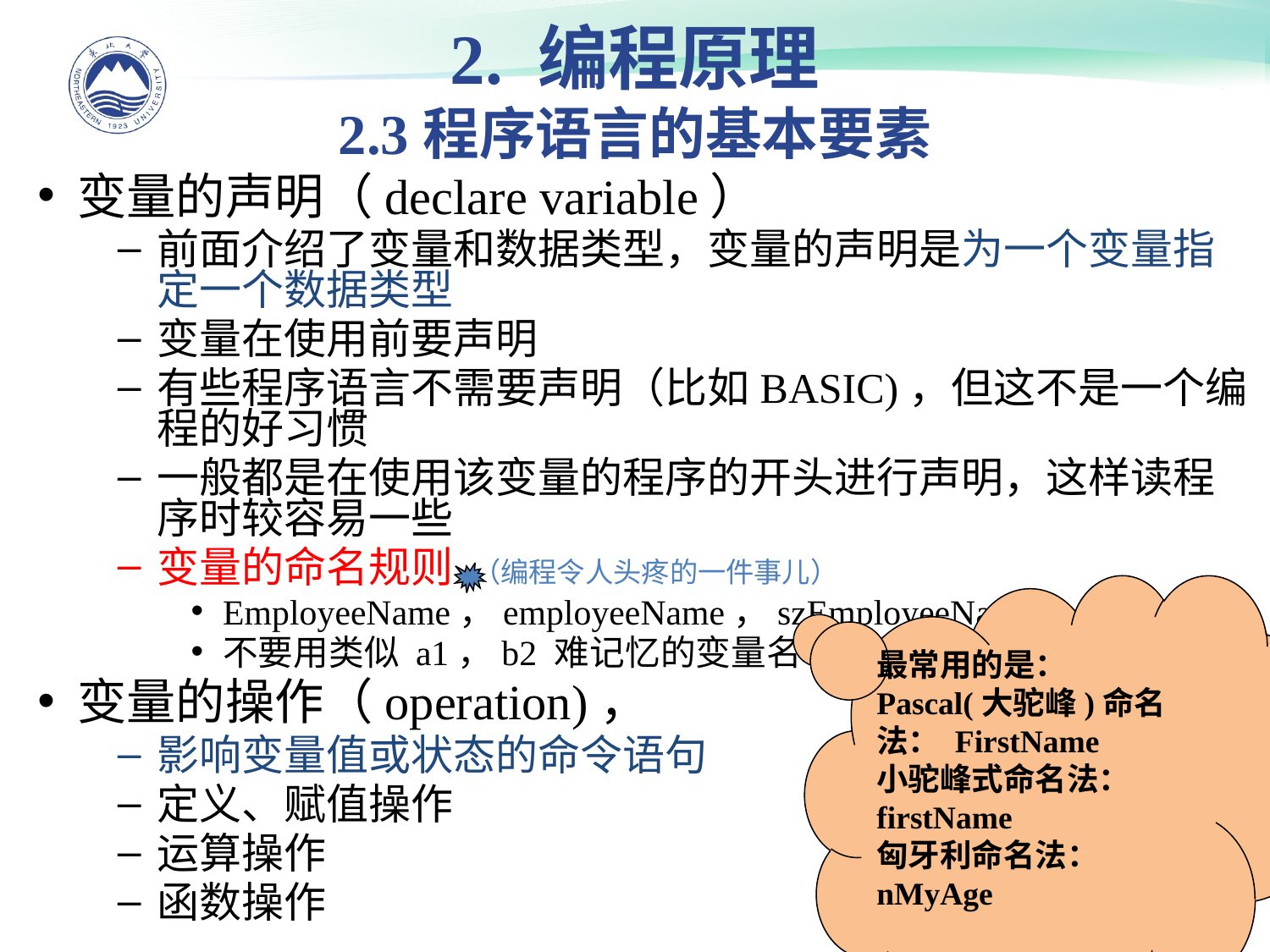

2. 编程原理
2.3程序语言的基本要素
变量的声明（declare variable）
前面介绍了变量和数据类型，变量的声明是为一个变量指定一个数据类型
变量在使用前要声明
有些程序语言不需要声明（比如BASIC)，但这不是一个编程的好习惯
一般都是在使用该变量的程序的开头进行声明，这样读程序时较容易一些
变量的命名规则  （编程令人头疼的一件事儿）
EmployeeName，employeeName，szEmployeeName
不要用类似 a1，b2 难记忆的变量名
变量的操作（operation)，
影响变量值或状态的命令语句
定义、赋值操作
运算操作
函数操作

最常用的是：
Pascal(大驼峰)命名法： FirstName
小驼峰式命名法： firstName
匈牙利命名法：nMyAge

23